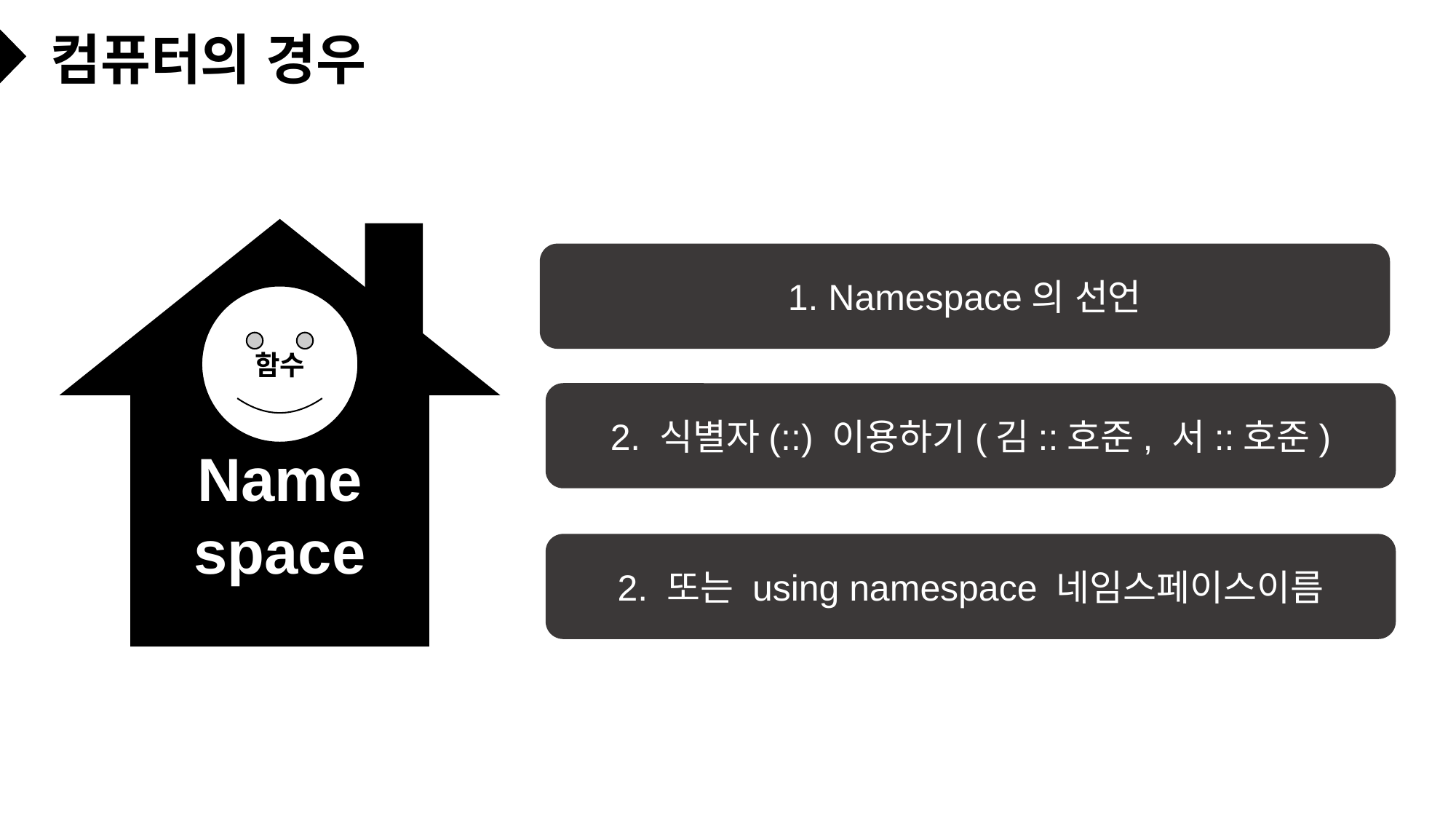

# 컴퓨터의 경우

Name
space

1. Namespace의 선언
함수
2. 식별자(::) 이용하기(김::호준, 서::호준)
2. 또는 using namespace 네임스페이스이름